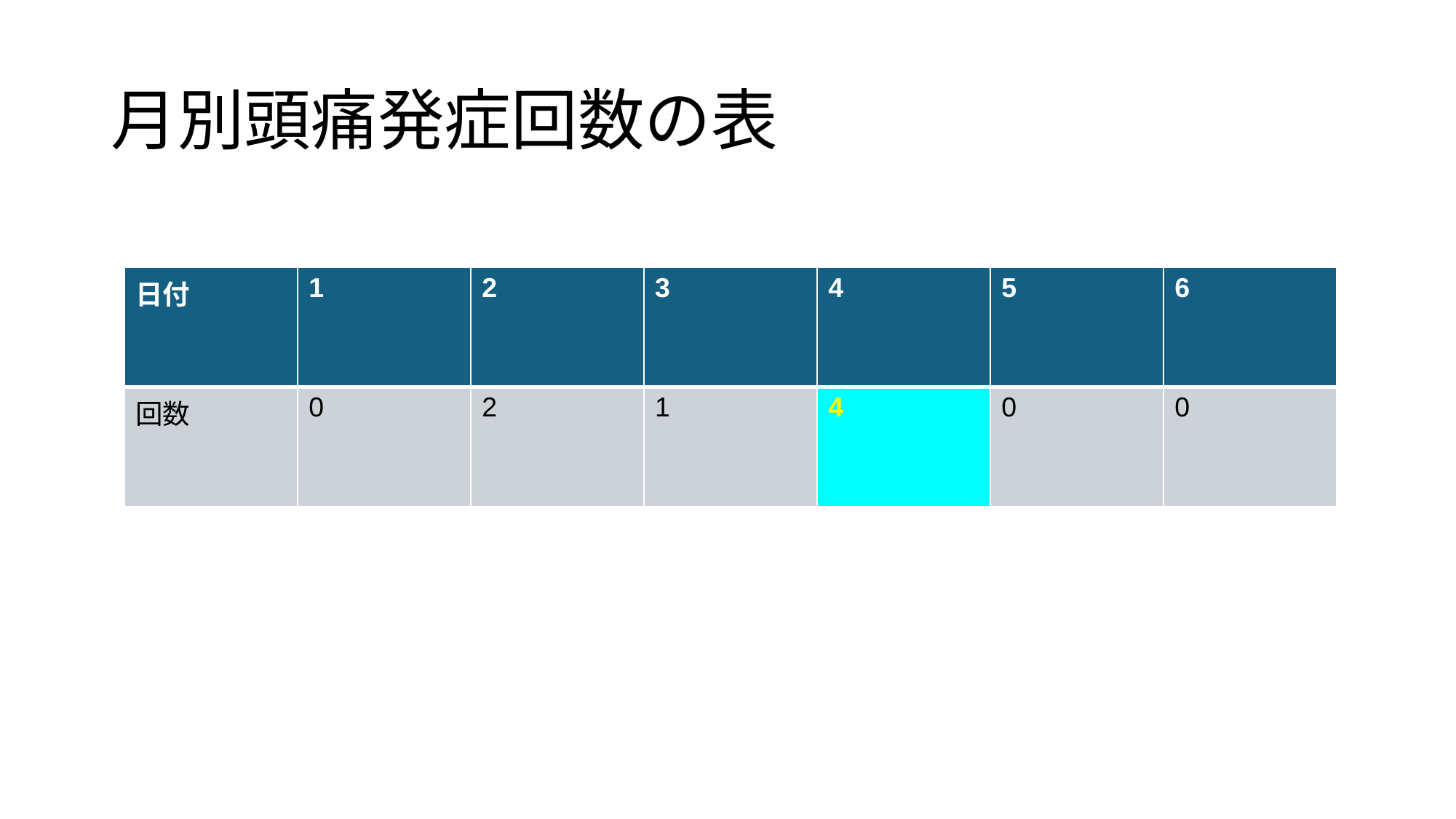

# 月別頭痛発症回数の表
| 日付 | 1 | 2 | 3 | 4 | 5 | 6 |
| --- | --- | --- | --- | --- | --- | --- |
| 回数 | 0 | 2 | 1 | 4 | 0 | 0 |